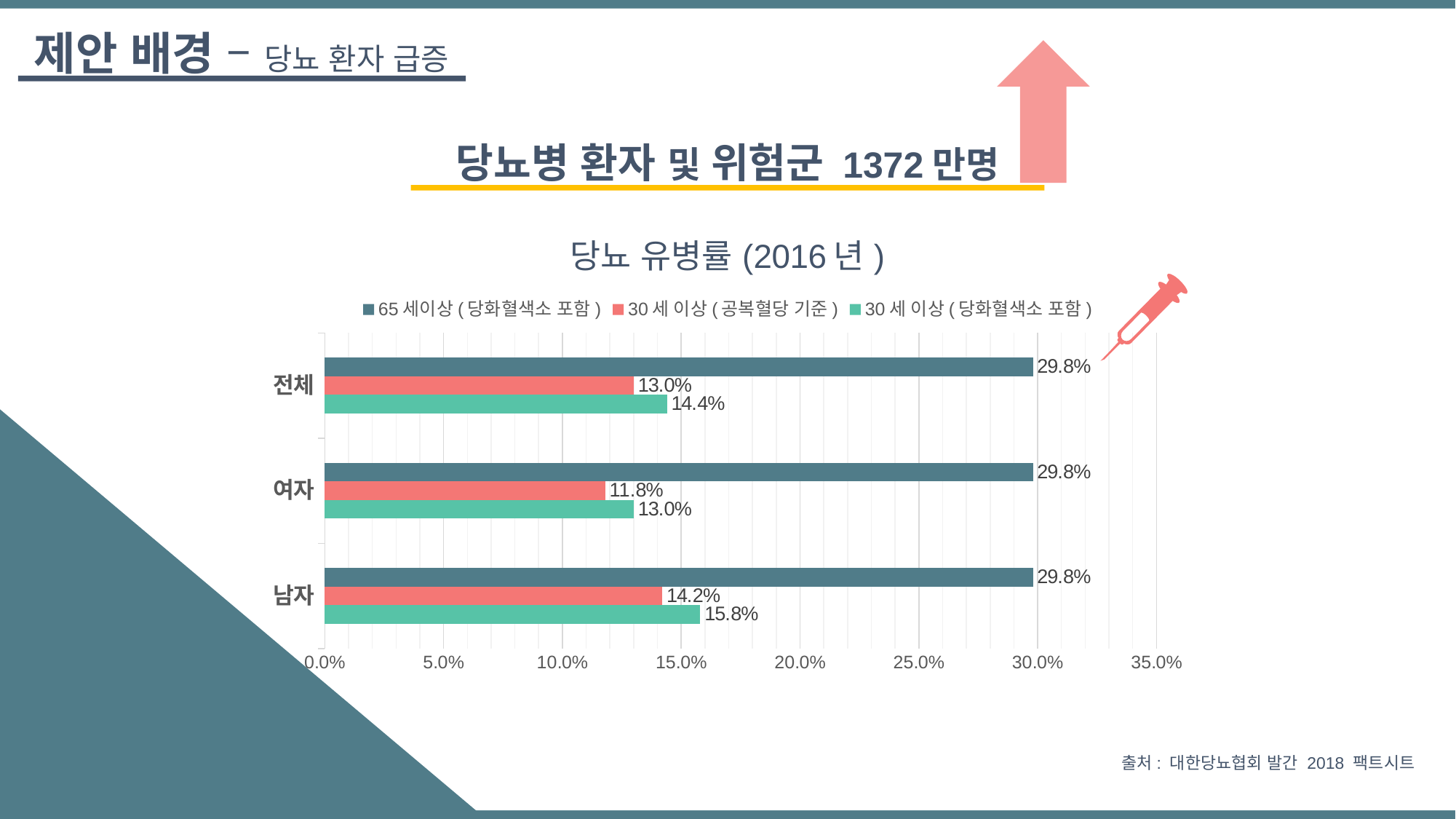

제안 배경 – 당뇨 환자 급증

당뇨병 환자 및 위험군 1372만명

### Chart: 당뇨 유병률(2016년)

| Category | 30세 이상(당화혈색소 포함) | 30세 이상(공복혈당 기준) | 65세이상(당화혈색소 포함) |
|---|---|---|---|
| 남자 | 0.158 | 0.142 | 0.298 |
| 여자 | 0.13 | 0.118 | 0.298 |
| 전체 | 0.144 | 0.13 | 0.298 |

출처: 대한당뇨협회 발간 2018 팩트시트